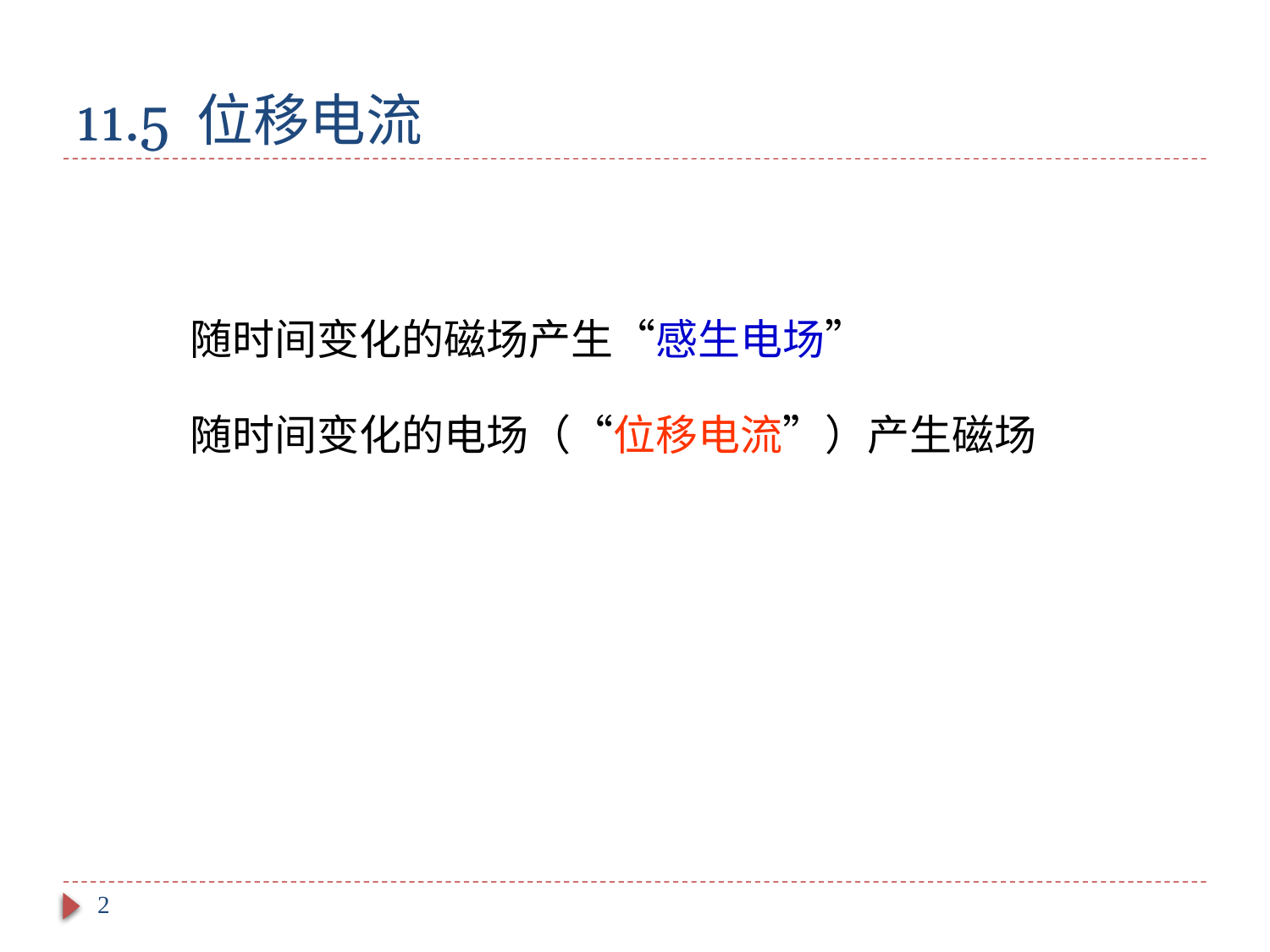

# 11.5 位移电流
随时间变化的磁场产生“感生电场”
随时间变化的电场（“位移电流”）产生磁场
2